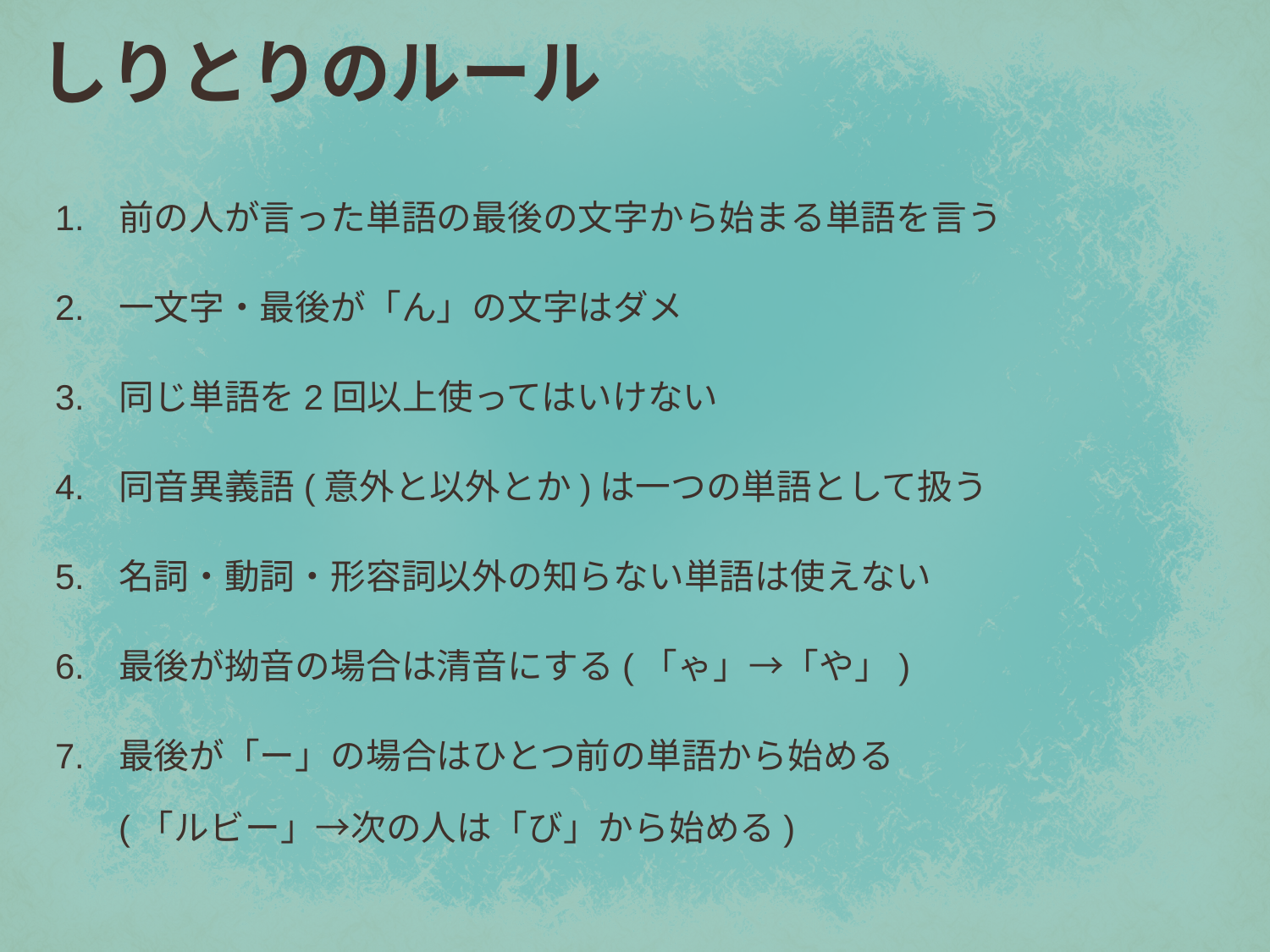

# しりとりのルール
前の人が言った単語の最後の文字から始まる単語を言う
一文字・最後が「ん」の文字はダメ
同じ単語を2回以上使ってはいけない
同音異義語(意外と以外とか)は一つの単語として扱う
名詞・動詞・形容詞以外の知らない単語は使えない
最後が拗音の場合は清音にする(「ゃ」→「や」)
最後が「ー」の場合はひとつ前の単語から始める
(「ルビー」→次の人は「び」から始める)